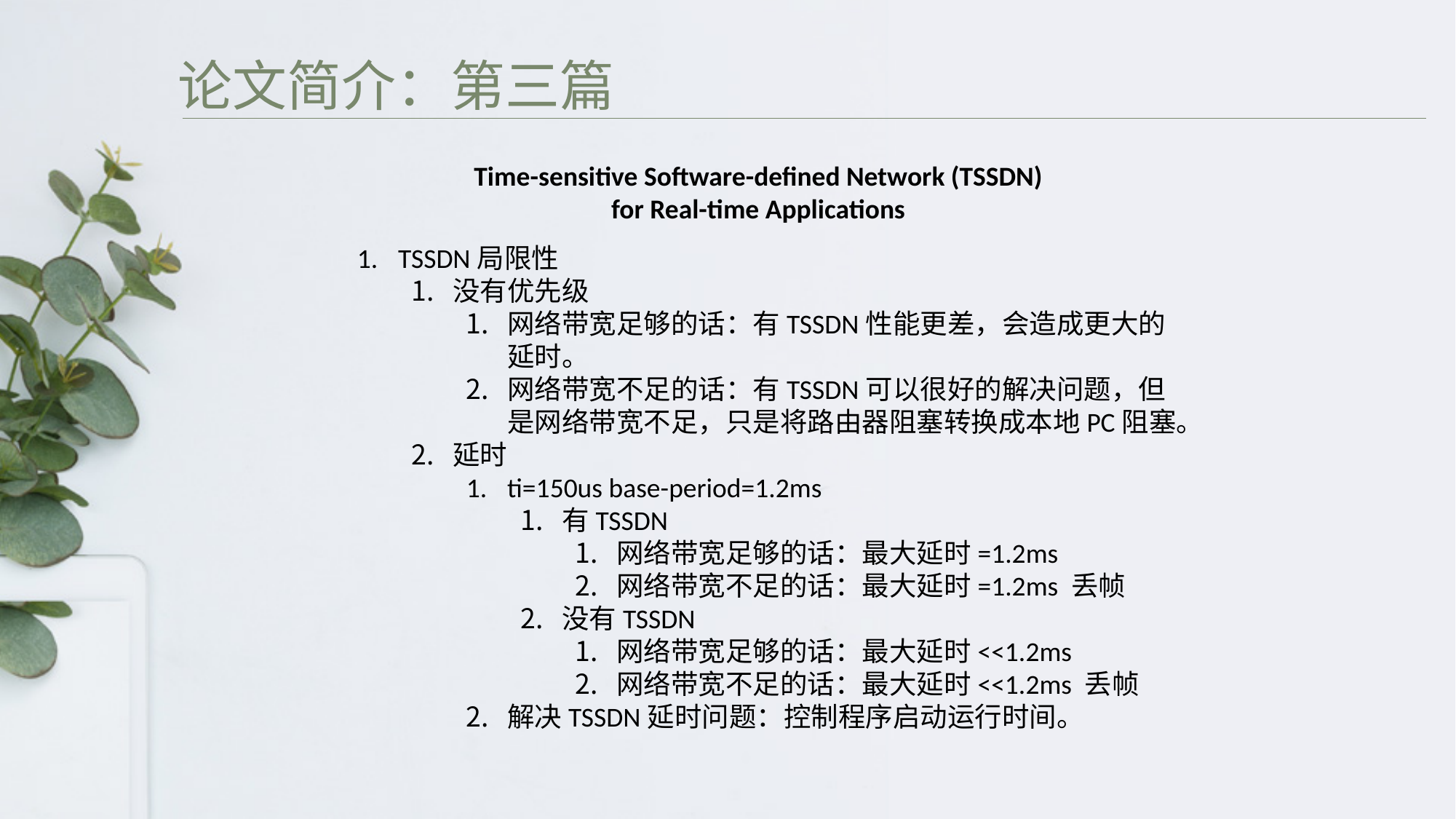

论文简介：第三篇
Time-sensitive Software-defined Network (TSSDN)
for Real-time Applications
TSSDN局限性
没有优先级
网络带宽足够的话：有TSSDN性能更差，会造成更大的延时。
网络带宽不足的话：有TSSDN可以很好的解决问题，但是网络带宽不足，只是将路由器阻塞转换成本地PC阻塞。
延时
ti=150us base-period=1.2ms
有TSSDN
网络带宽足够的话：最大延时=1.2ms
网络带宽不足的话：最大延时=1.2ms 丢帧
没有TSSDN
网络带宽足够的话：最大延时<<1.2ms
网络带宽不足的话：最大延时<<1.2ms 丢帧
解决TSSDN延时问题：控制程序启动运行时间。